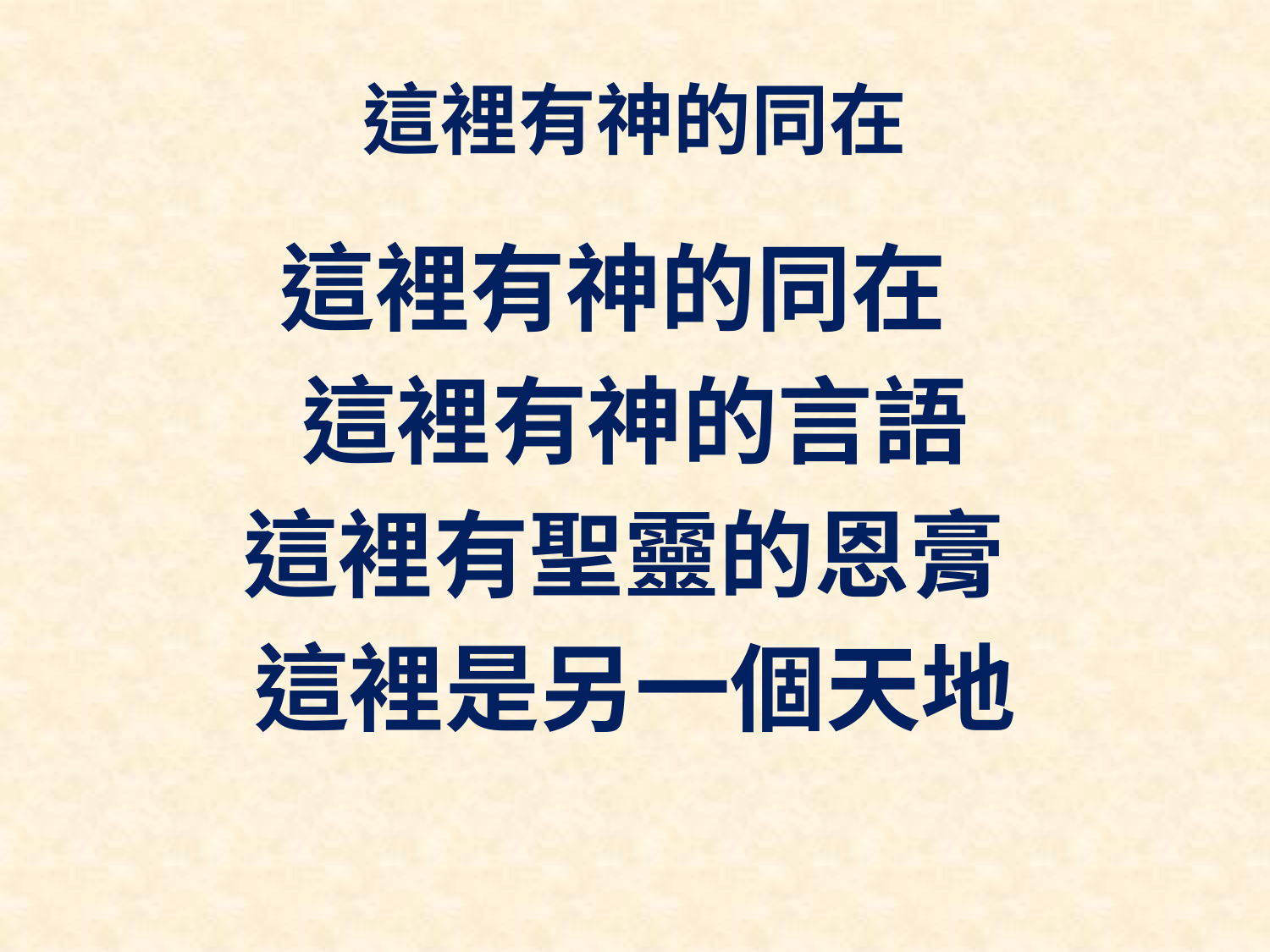

# 這裡有神的同在
這裡有神的同在
這裡有神的言語
這裡有聖靈的恩膏
這裡是另一個天地